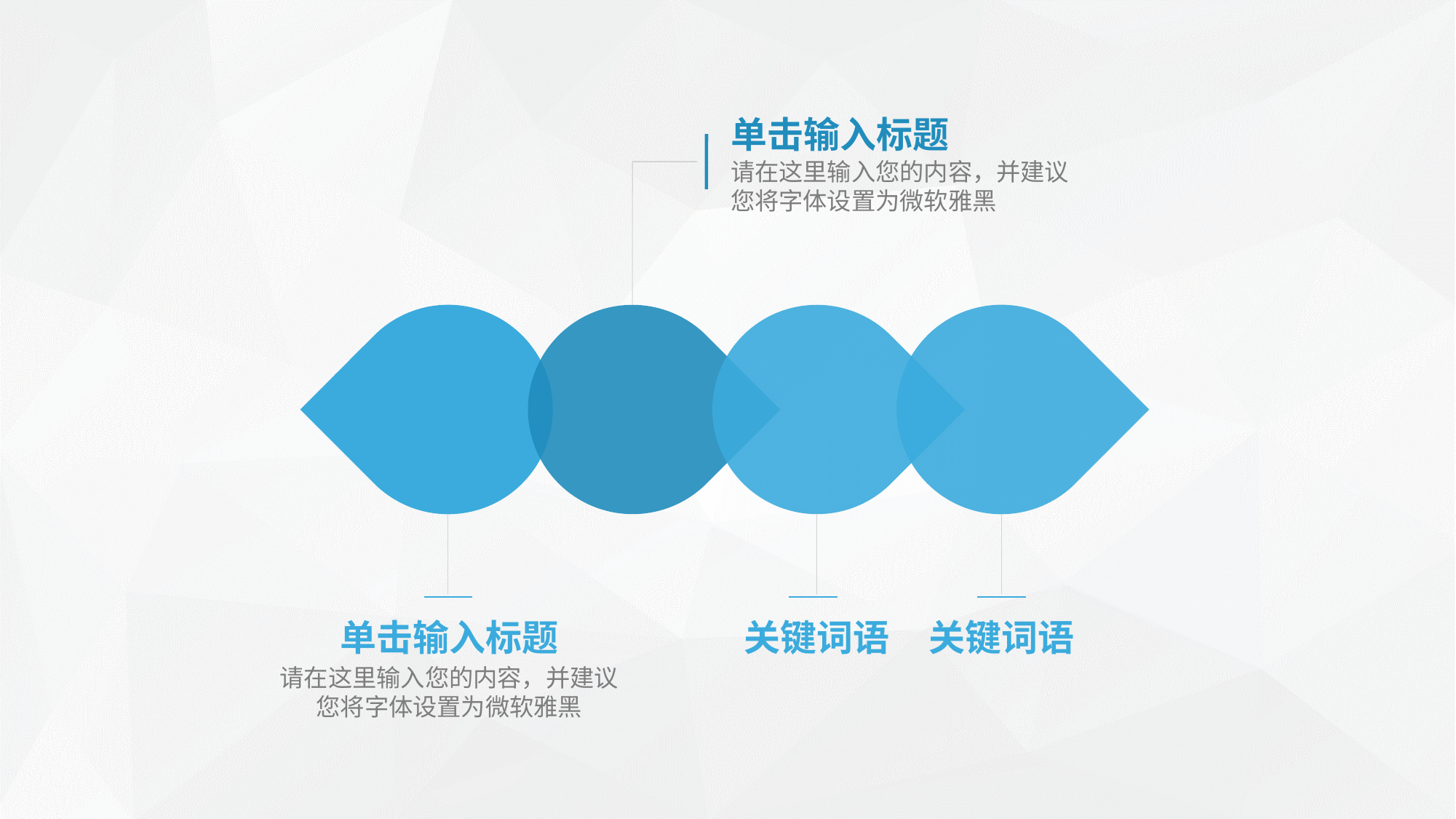

单击输入标题
请在这里输入您的内容，并建议您将字体设置为微软雅黑

单击输入标题
关键词语
关键词语
请在这里输入您的内容，并建议您将字体设置为微软雅黑